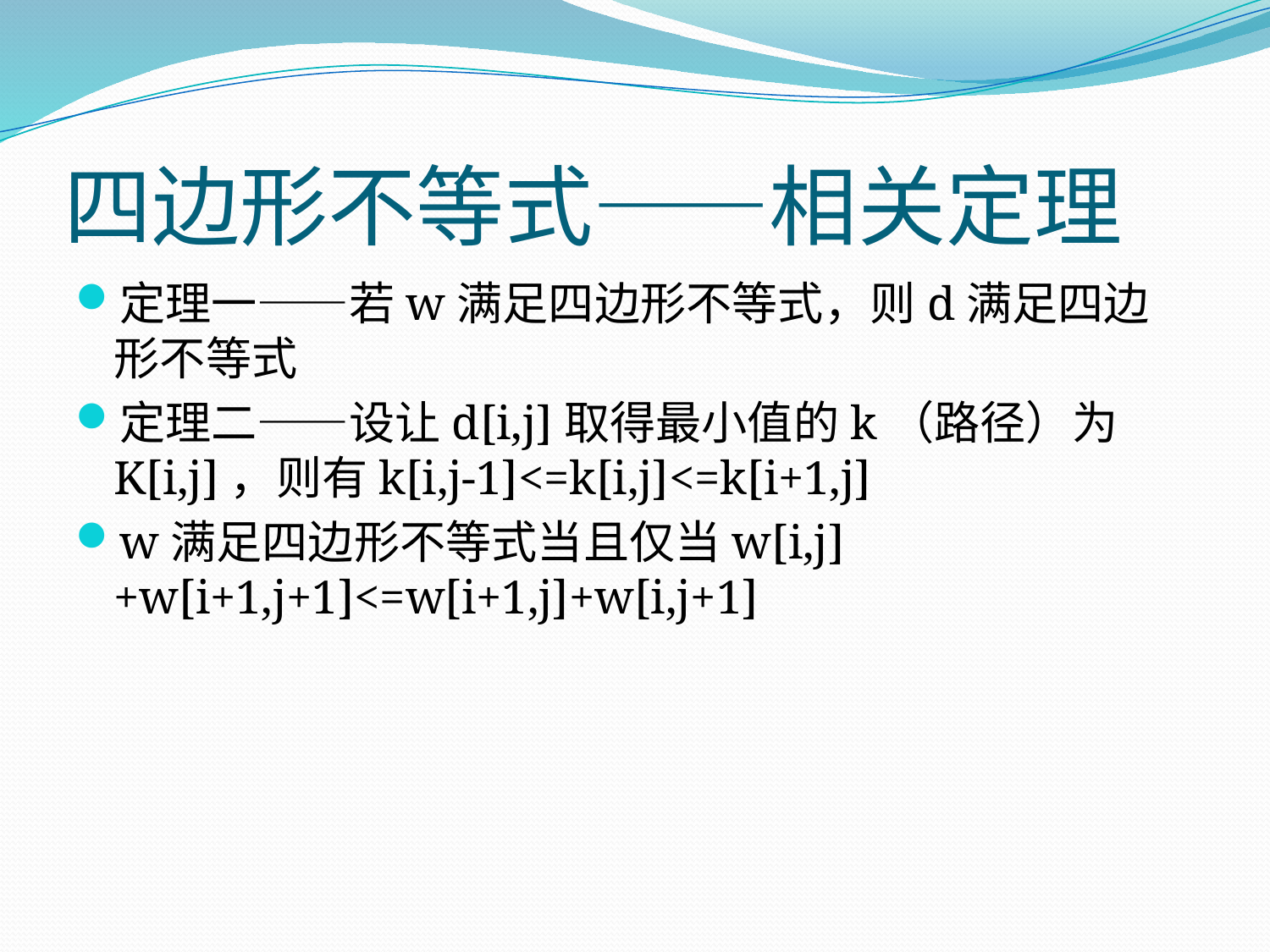

# 四边形不等式——相关定理
定理一——若w满足四边形不等式，则d满足四边形不等式
定理二——设让d[i,j]取得最小值的k（路径）为K[i,j]，则有k[i,j-1]<=k[i,j]<=k[i+1,j]
w满足四边形不等式当且仅当w[i,j]+w[i+1,j+1]<=w[i+1,j]+w[i,j+1]